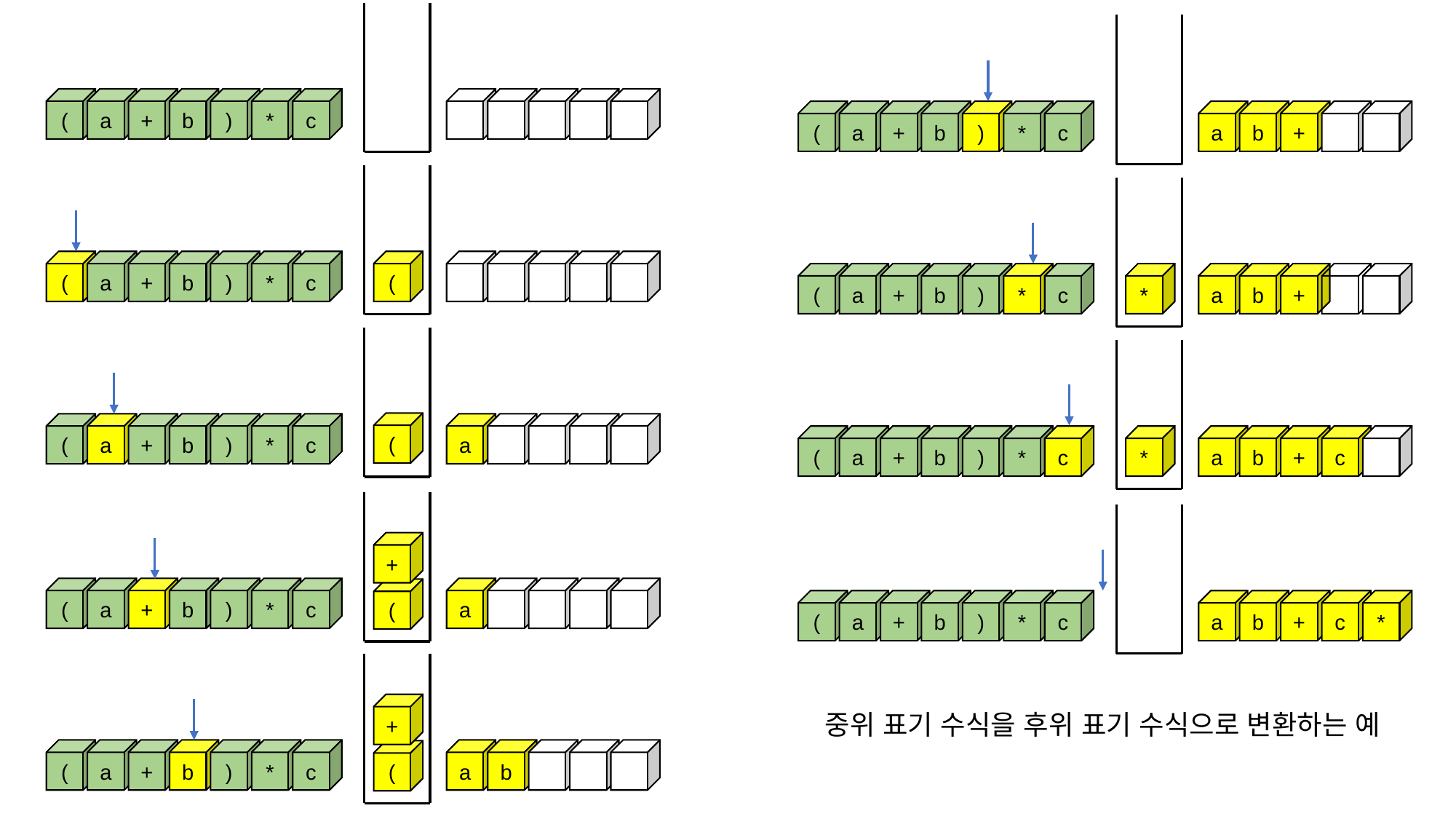

(
a
+
b
)
*
c

(
a
+
b
)
*
c
a
b
+

(
a
+
b
)
*
c
(

(
a
+
b
)
*
c
*
a
b
+

(
(
a
+
b
)
*
c
a

*
(
a
+
b
)
*
c
a
b
+
c

+
(
a
+
b
)
*
c
a

(
(
a
+
b
)
*
c
a
b
+
c
*
+
중위 표기 수식을 후위 표기 수식으로 변환하는 예
(
a
+
b
)
*
c
a
b

(